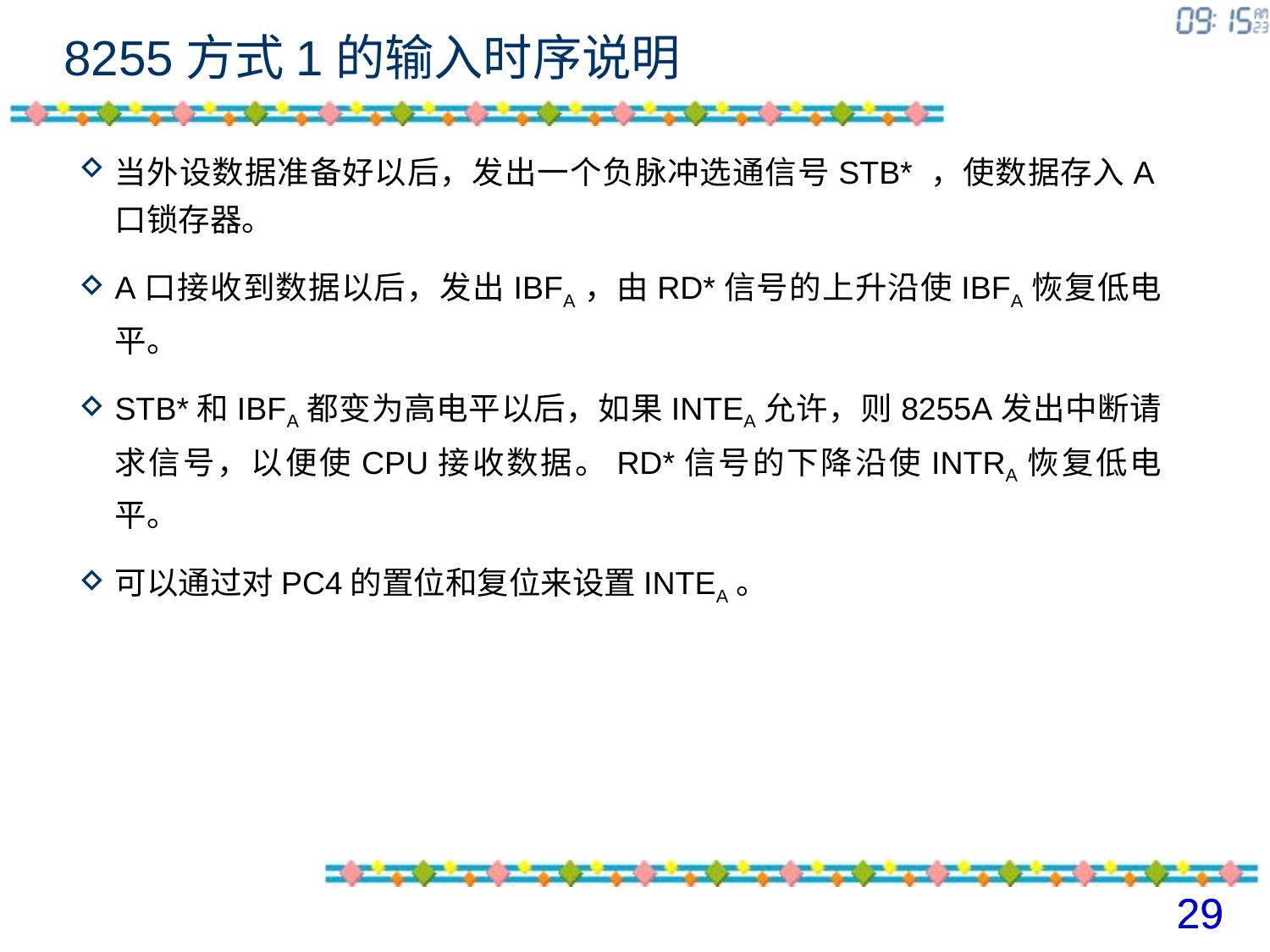

8255方式1的输入时序说明
当外设数据准备好以后，发出一个负脉冲选通信号STB* ，使数据存入A口锁存器。
A口接收到数据以后，发出IBFA，由RD*信号的上升沿使IBFA恢复低电平。
STB*和IBFA都变为高电平以后，如果INTEA允许，则8255A发出中断请求信号，以便使CPU接收数据。RD*信号的下降沿使INTRA恢复低电平。
可以通过对PC4的置位和复位来设置INTEA。